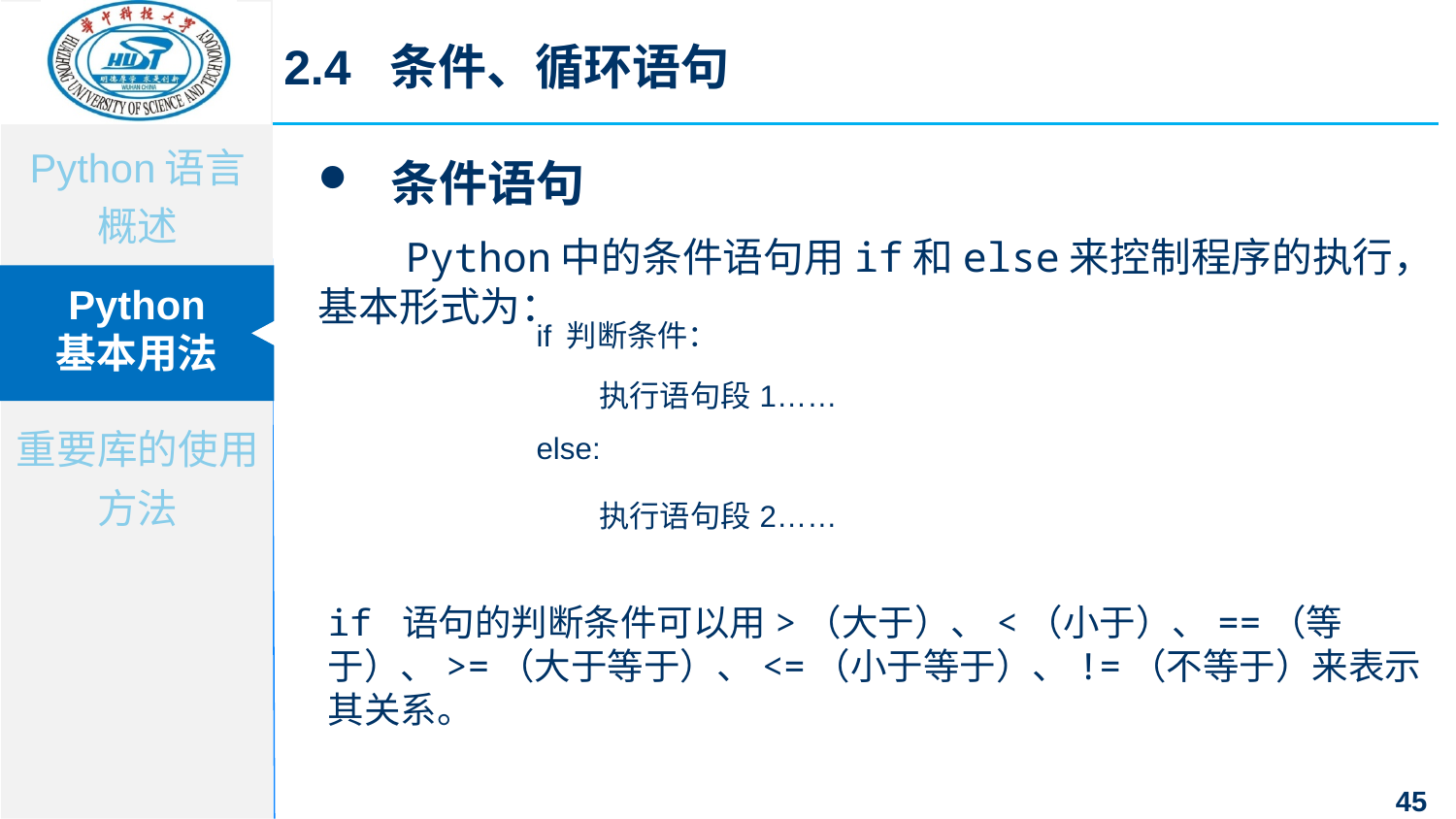

2.4  条件、循环语句
条件语句
   Python中的条件语句用if和else来控制程序的执行，基本形式为：
| if 判断条件： |
| --- |
| 执行语句段1…… |
| else: |
| 执行语句段2…… |
if 语句的判断条件可以用>（大于）、<（小于）、==（等于）、>=（大于等于）、<=（小于等于）、!=（不等于）来表示其关系。